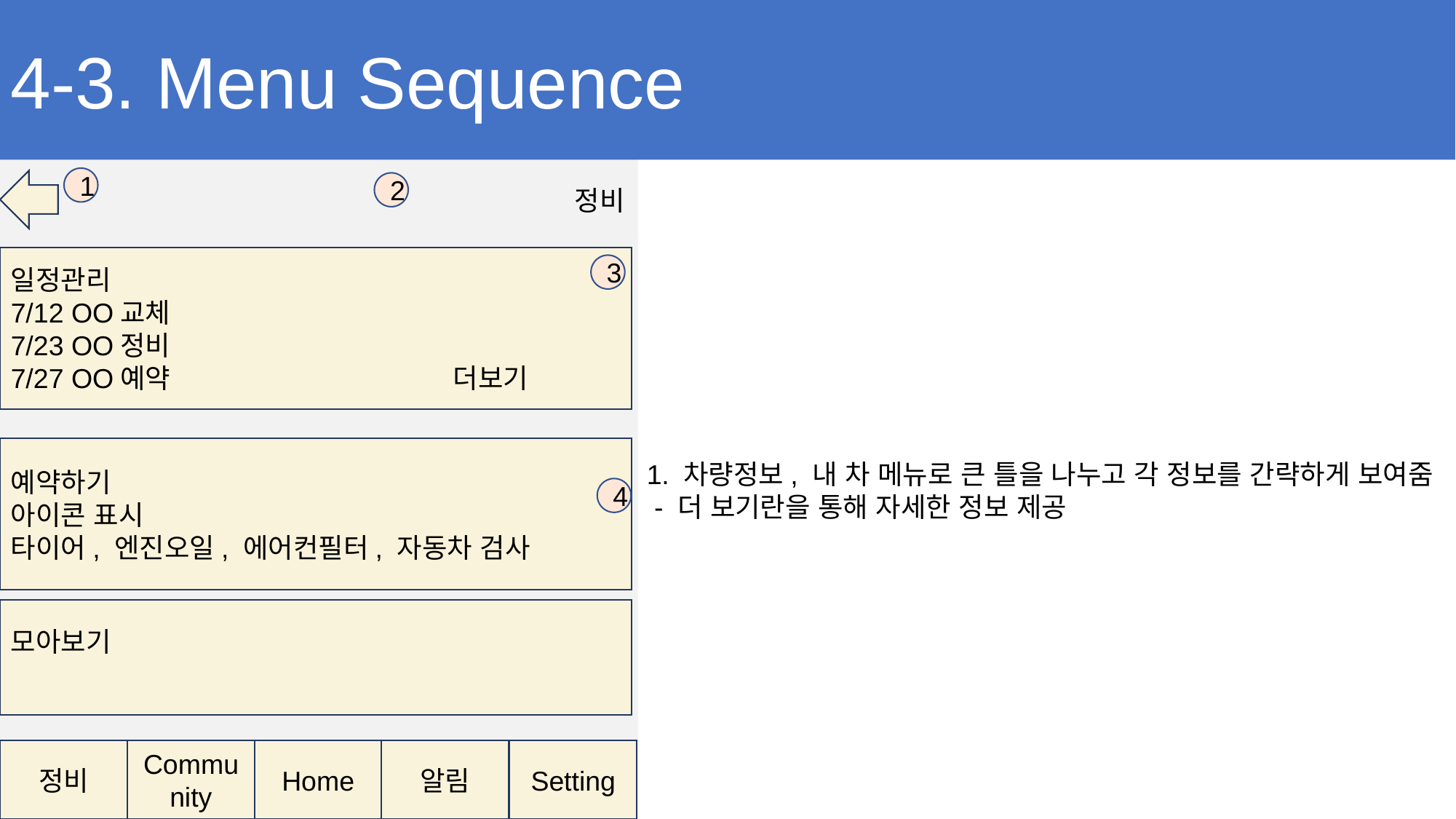

4-3. Menu Sequence

정비
Community
Home
알림
Setting
일정관리
7/12 OO교체
7/23 OO정비
7/27 OO예약                                     더보기
정비
1. 차량정보, 내 차 메뉴로 큰 틀을 나누고 각 정보를 간략하게 보여줌
 - 더 보기란을 통해 자세한 정보 제공
1

2
3
예약하기
아이콘 표시
타이어, 엔진오일, 에어컨필터, 자동차 검사
4
모아보기